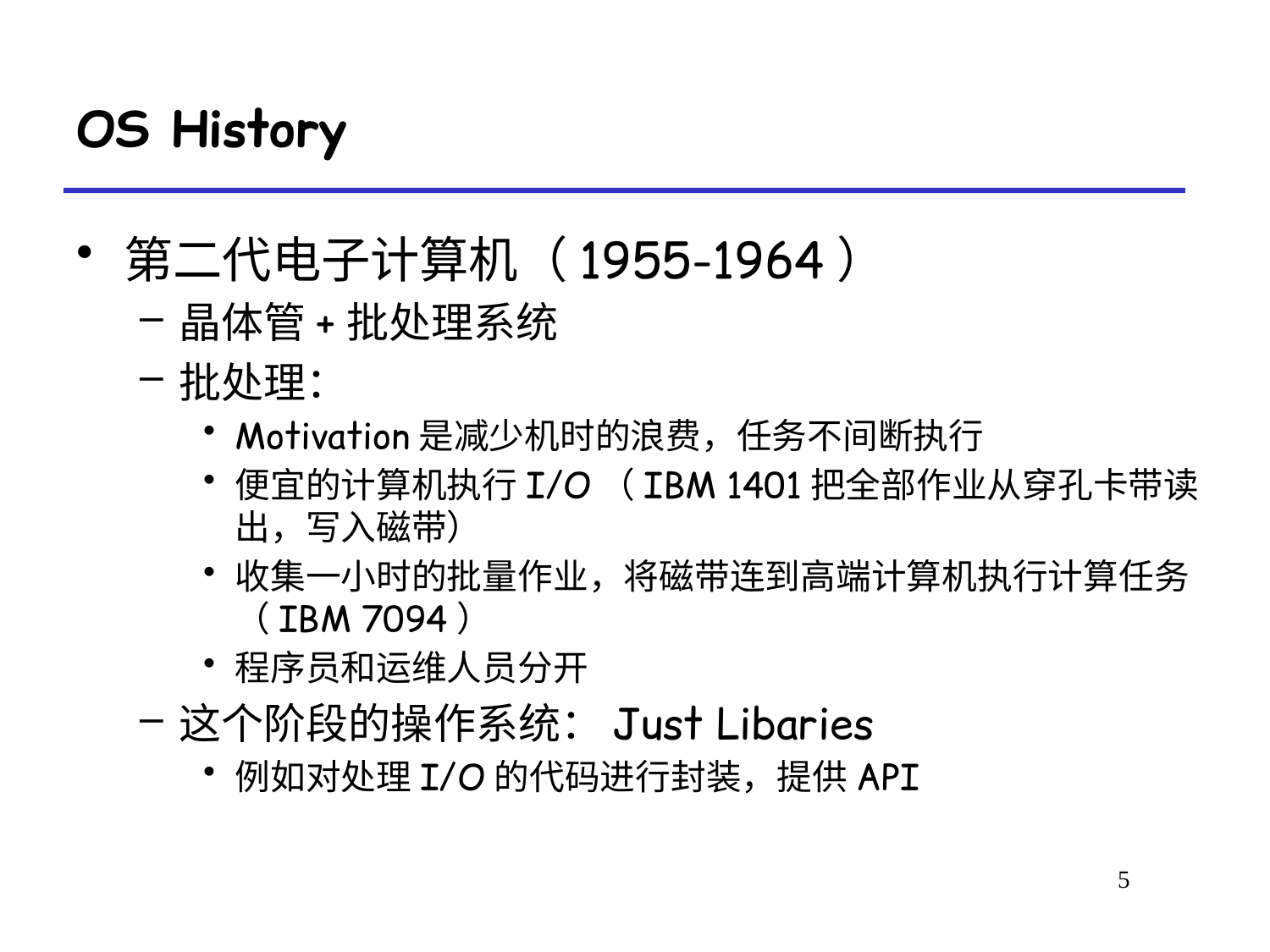

# OS History
第二代电子计算机（1955-1964）
晶体管+批处理系统
批处理：
Motivation是减少机时的浪费，任务不间断执行
便宜的计算机执行I/O（IBM 1401把全部作业从穿孔卡带读出，写入磁带）
收集一小时的批量作业，将磁带连到高端计算机执行计算任务（IBM 7094）
程序员和运维人员分开
这个阶段的操作系统：Just Libaries
例如对处理I/O的代码进行封装，提供API
5